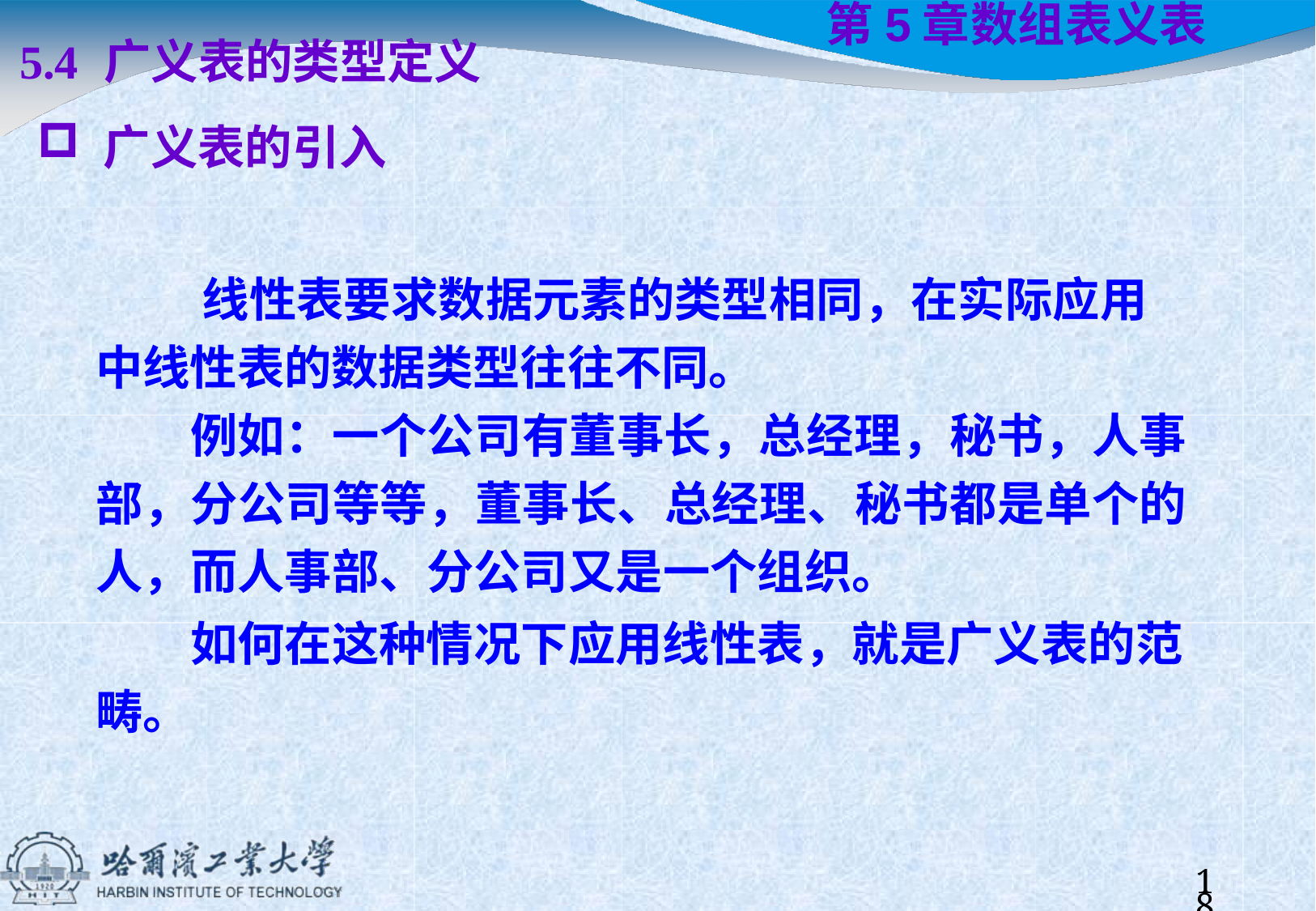

5.4	广义表的类型定义
广义表的引入

线性表要求数据元素的类型相同，在实际应用 中线性表的数据类型往往不同。
例如：一个公司有董事长，总经理，秘书，人事 部，分公司等等，董事长、总经理、秘书都是单个的 人，而人事部、分公司又是一个组织。
如何在这种情况下应用线性表，就是广义表的范 畴。
# 第5章	数组表义表
18